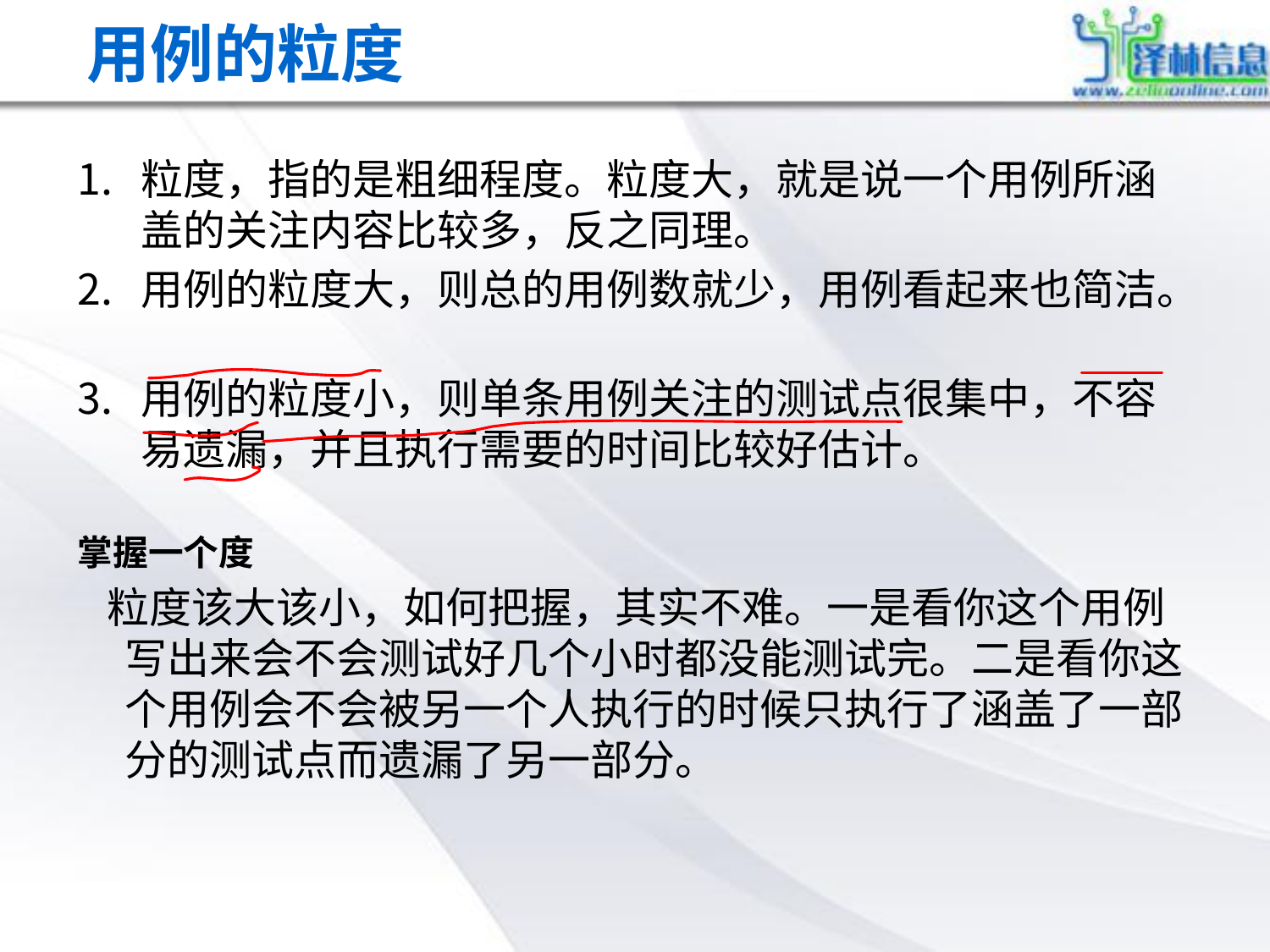

# 用例的粒度
粒度，指的是粗细程度。粒度大，就是说一个用例所涵盖的关注内容比较多，反之同理。
用例的粒度大，则总的用例数就少，用例看起来也简洁。
用例的粒度小，则单条用例关注的测试点很集中，不容易遗漏，并且执行需要的时间比较好估计。

掌握一个度
  粒度该大该小，如何把握，其实不难。一是看你这个用例写出来会不会测试好几个小时都没能测试完。二是看你这个用例会不会被另一个人执行的时候只执行了涵盖了一部分的测试点而遗漏了另一部分。